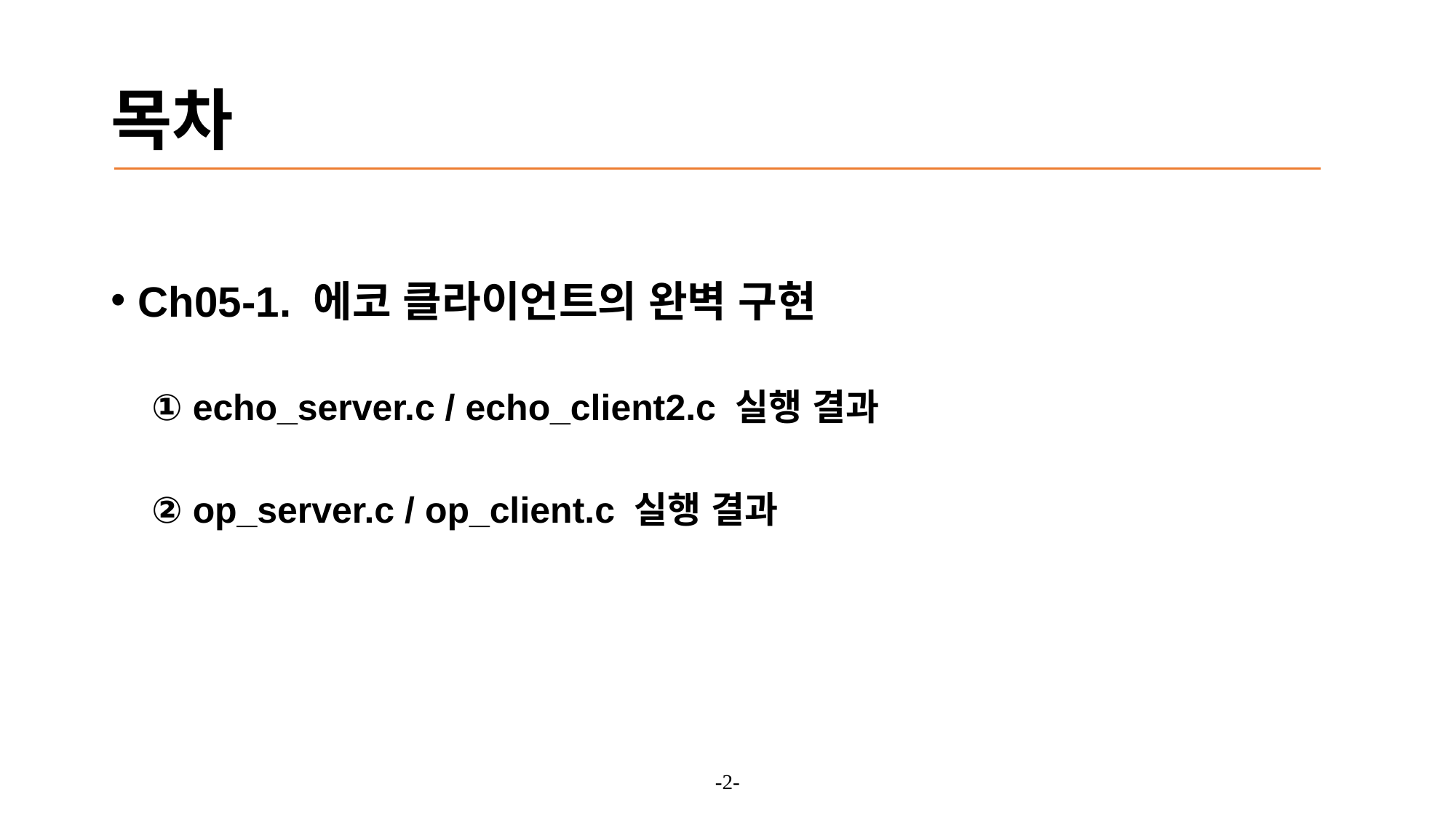

# 목차
Ch05-1. 에코 클라이언트의 완벽 구현
    ① echo_server.c / echo_client2.c 실행 결과
    ② op_server.c / op_client.c 실행 결과
-2-